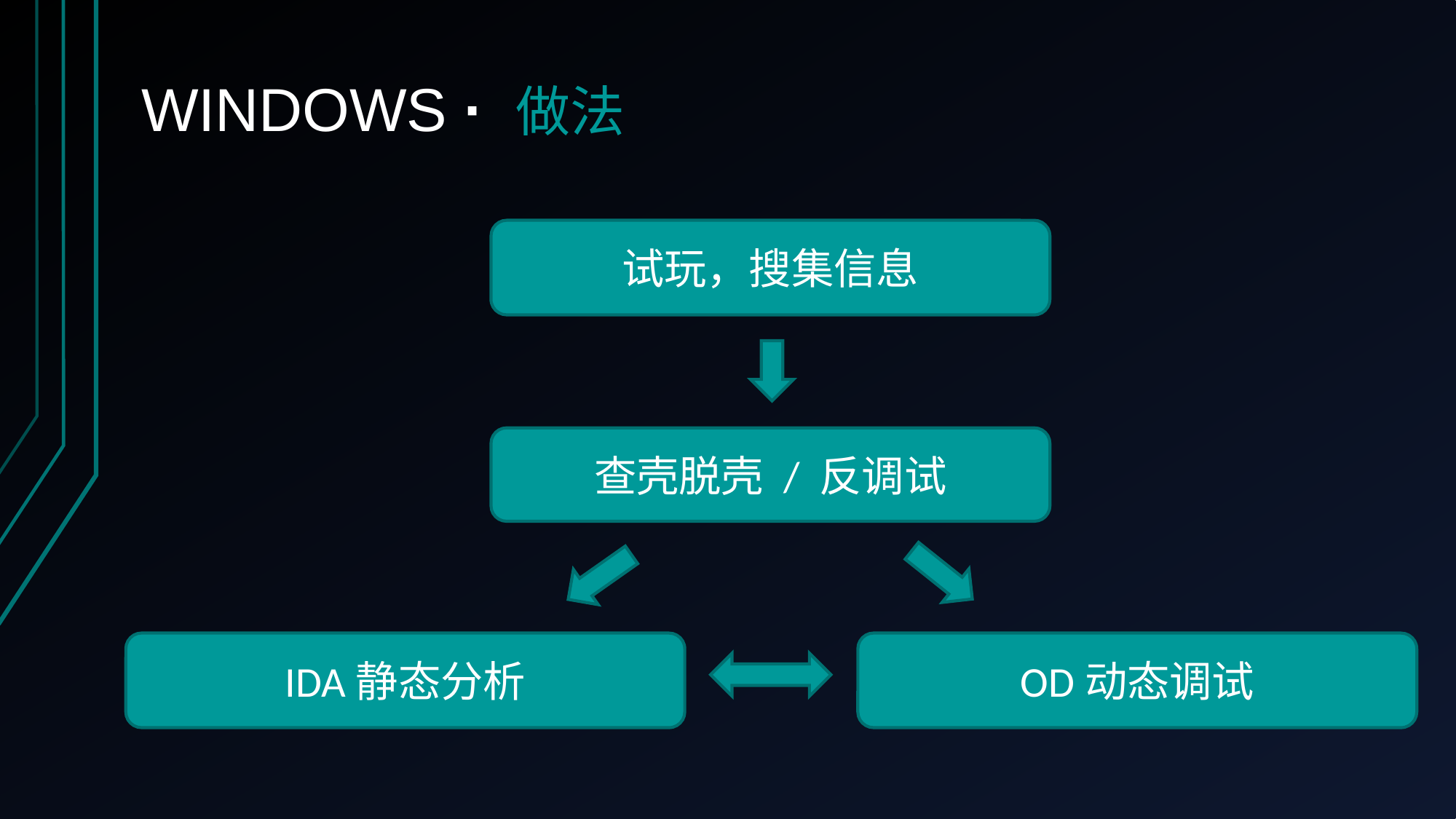

WINDOWS · 做法

试玩，搜集信息

查壳脱壳 / 反调试

IDA静态分析
OD动态调试